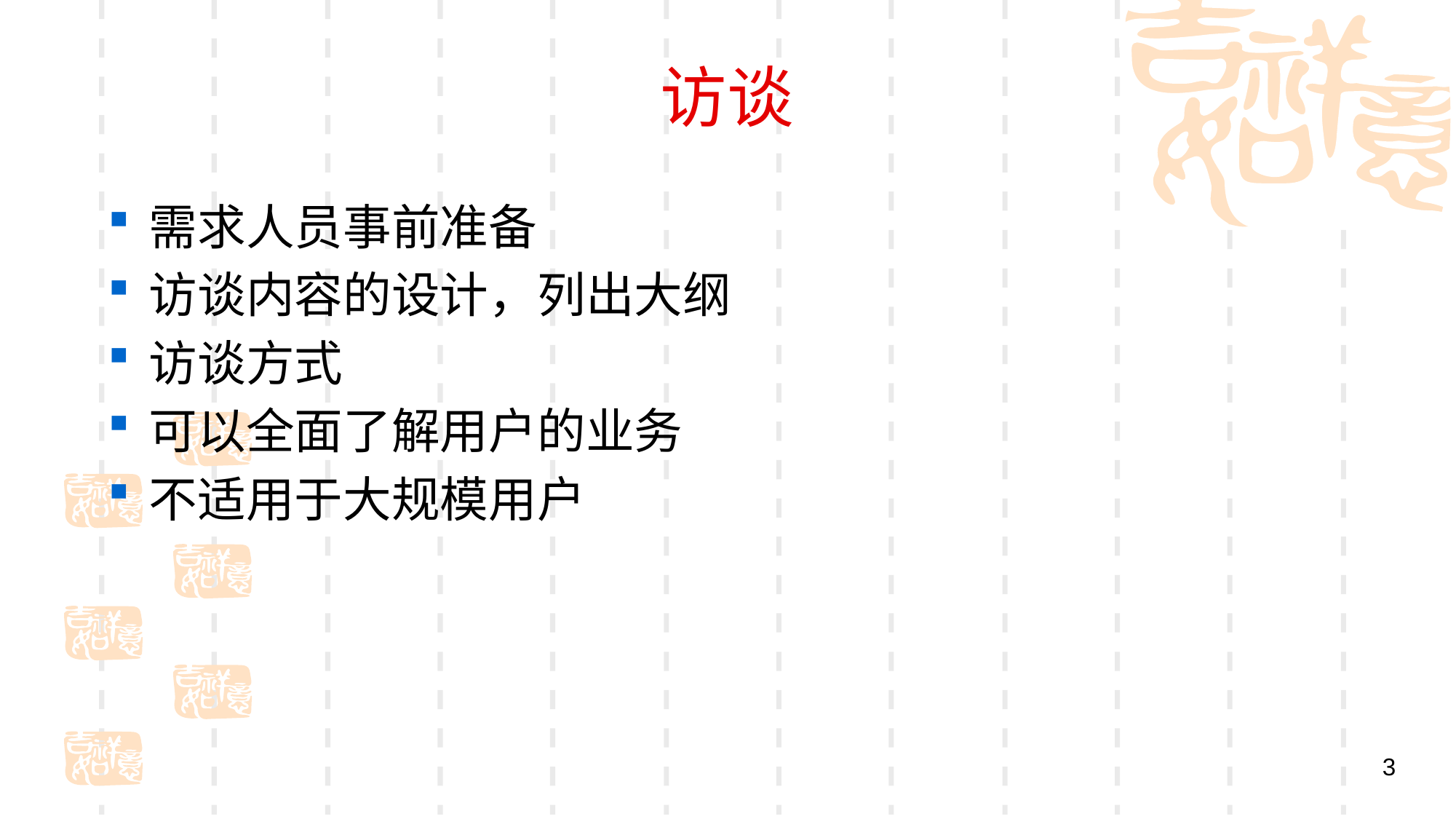

# 访谈
需求人员事前准备
访谈内容的设计，列出大纲
访谈方式
可以全面了解用户的业务
不适用于大规模用户

3